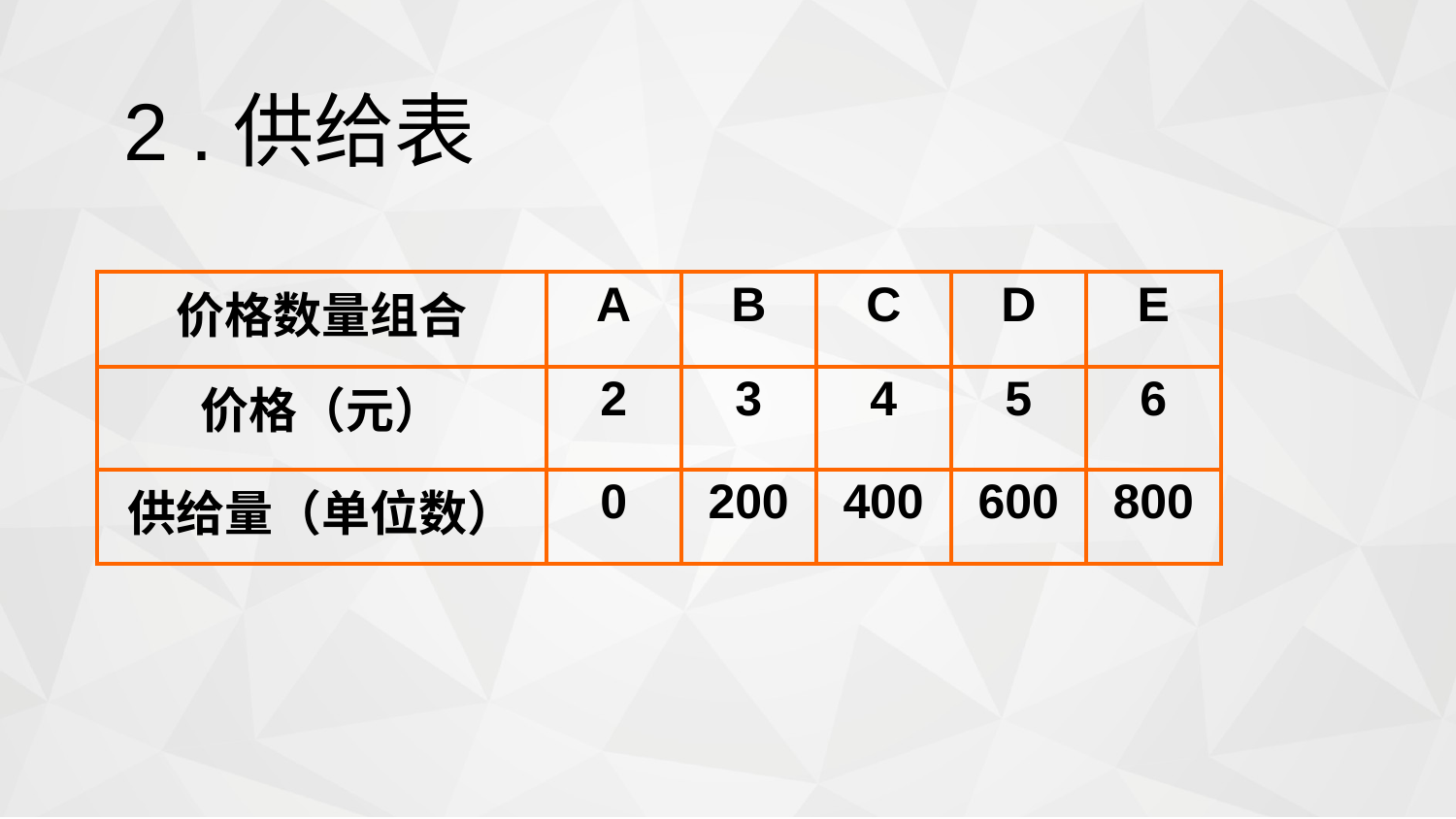

# 2 .供给表
| 价格数量组合 | A | B | C | D | E |
| --- | --- | --- | --- | --- | --- |
| 价格（元） | 2 | 3 | 4 | 5 | 6 |
| 供给量（单位数） | 0 | 200 | 400 | 600 | 800 |
21